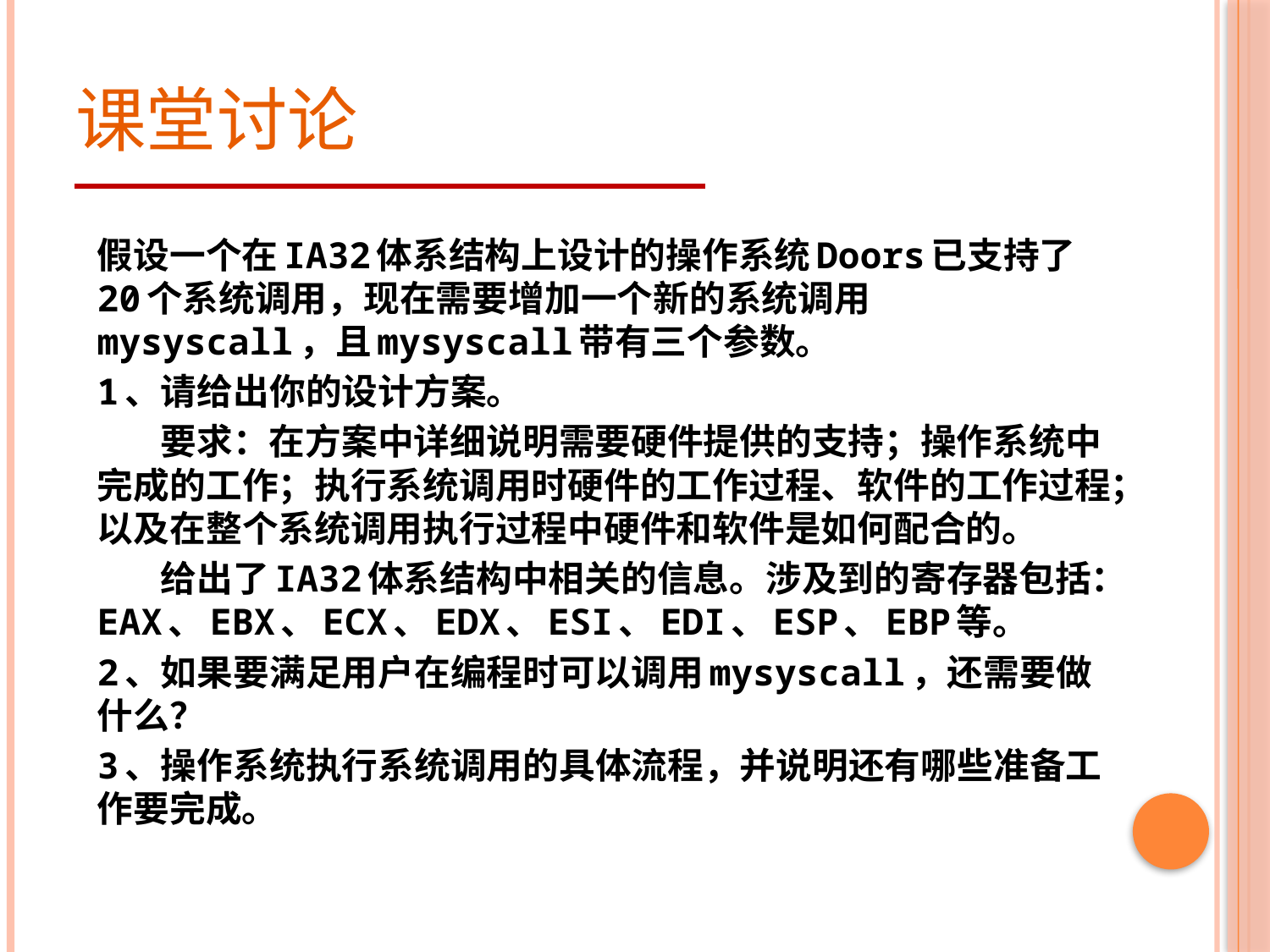

# 课堂讨论
假设一个在IA32体系结构上设计的操作系统Doors已支持了20个系统调用，现在需要增加一个新的系统调用mysyscall，且mysyscall带有三个参数。
1、请给出你的设计方案。
       要求：在方案中详细说明需要硬件提供的支持；操作系统中完成的工作；执行系统调用时硬件的工作过程、软件的工作过程；以及在整个系统调用执行过程中硬件和软件是如何配合的。
       给出了IA32体系结构中相关的信息。涉及到的寄存器包括：EAX、EBX、ECX、EDX、ESI、EDI、ESP、EBP等。
2、如果要满足用户在编程时可以调用mysyscall，还需要做什么？
3、操作系统执行系统调用的具体流程，并说明还有哪些准备工作要完成。